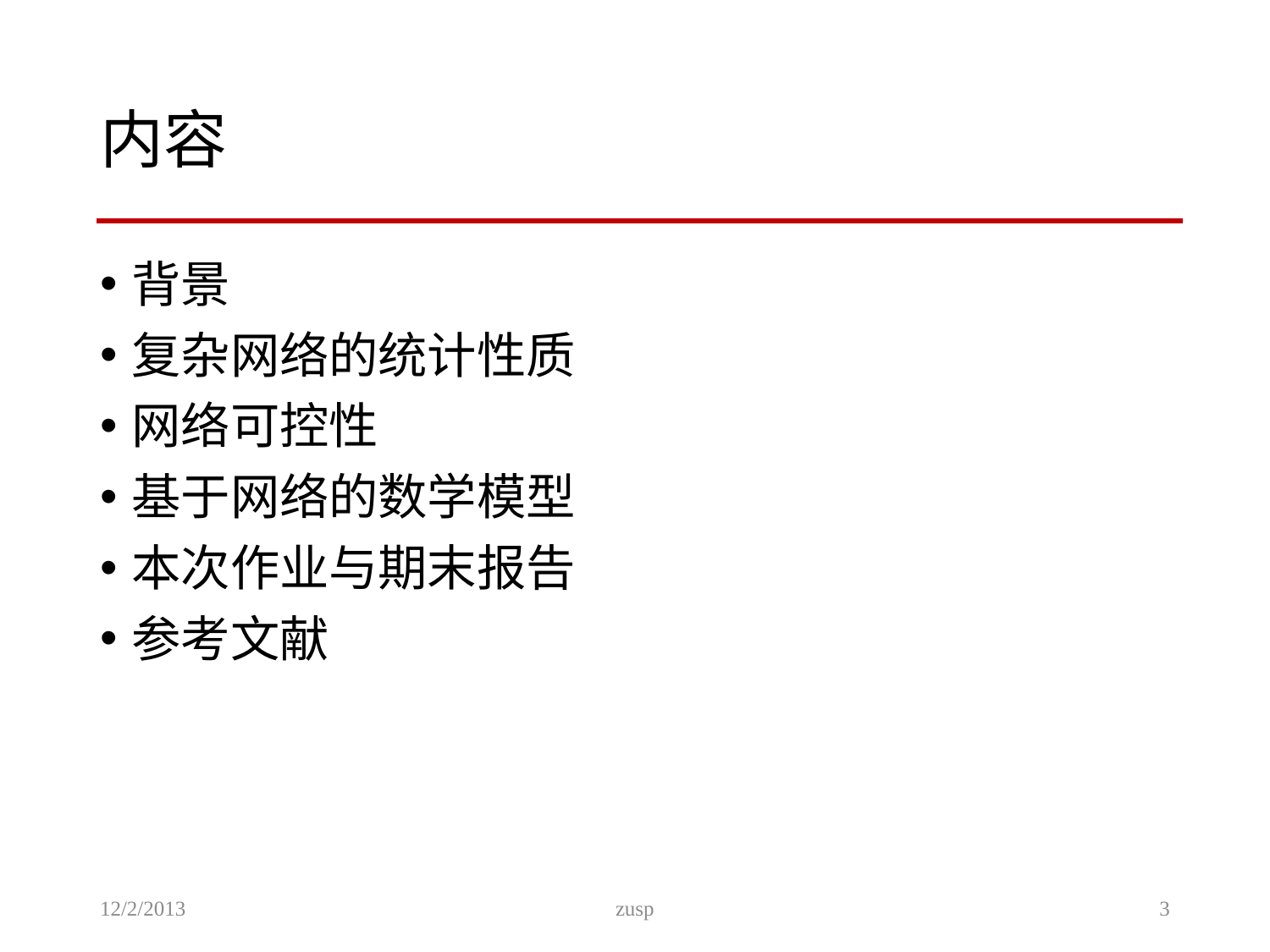

# 内容
背景
复杂网络的统计性质
网络可控性
基于网络的数学模型
本次作业与期末报告
参考文献

12/2/2013
zusp
3